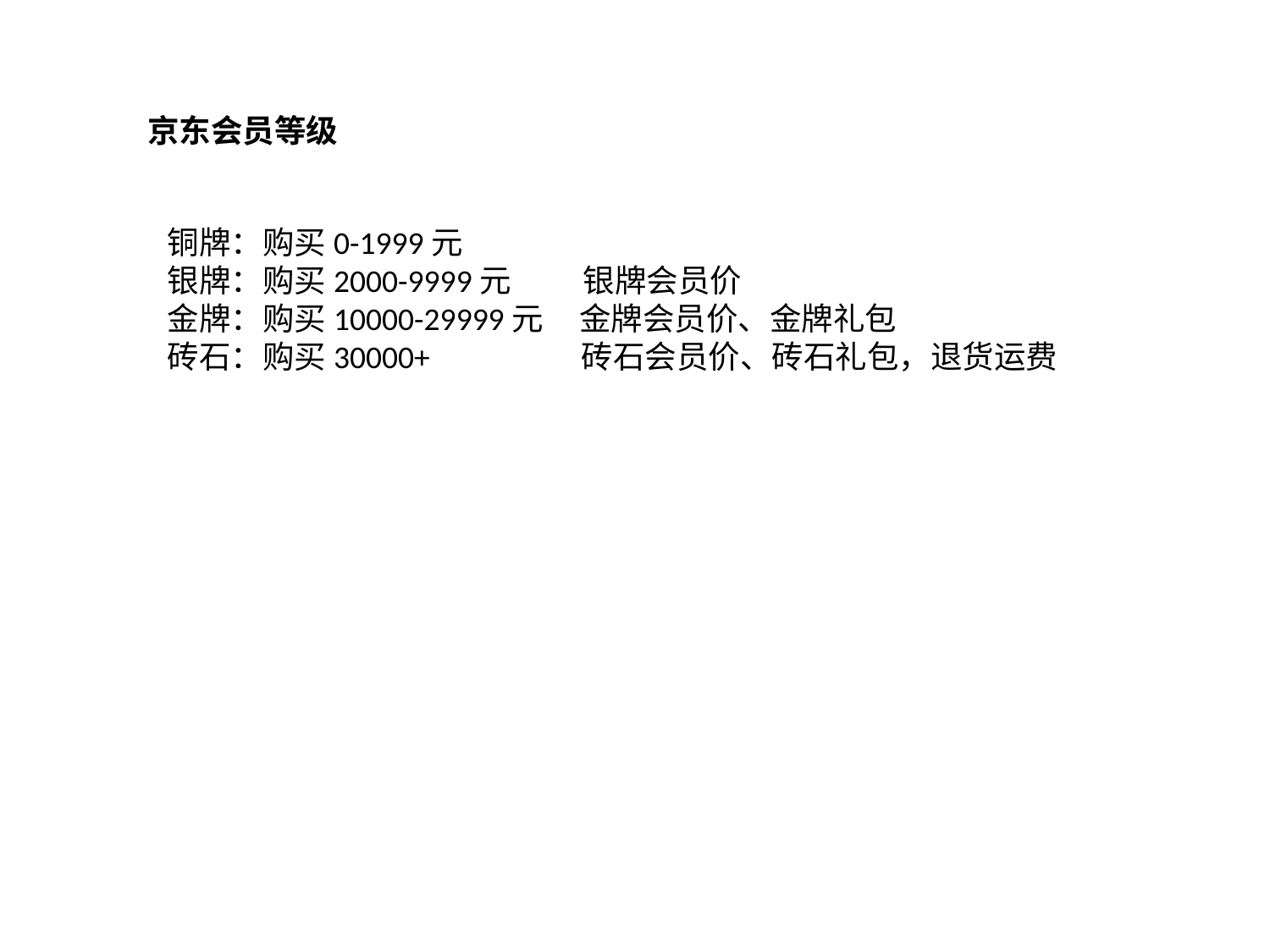

京东会员等级
铜牌：购买0-1999元
银牌：购买2000-9999元          银牌会员价
金牌：购买10000-29999元     金牌会员价、金牌礼包
砖石：购买30000+                    砖石会员价、砖石礼包，退货运费